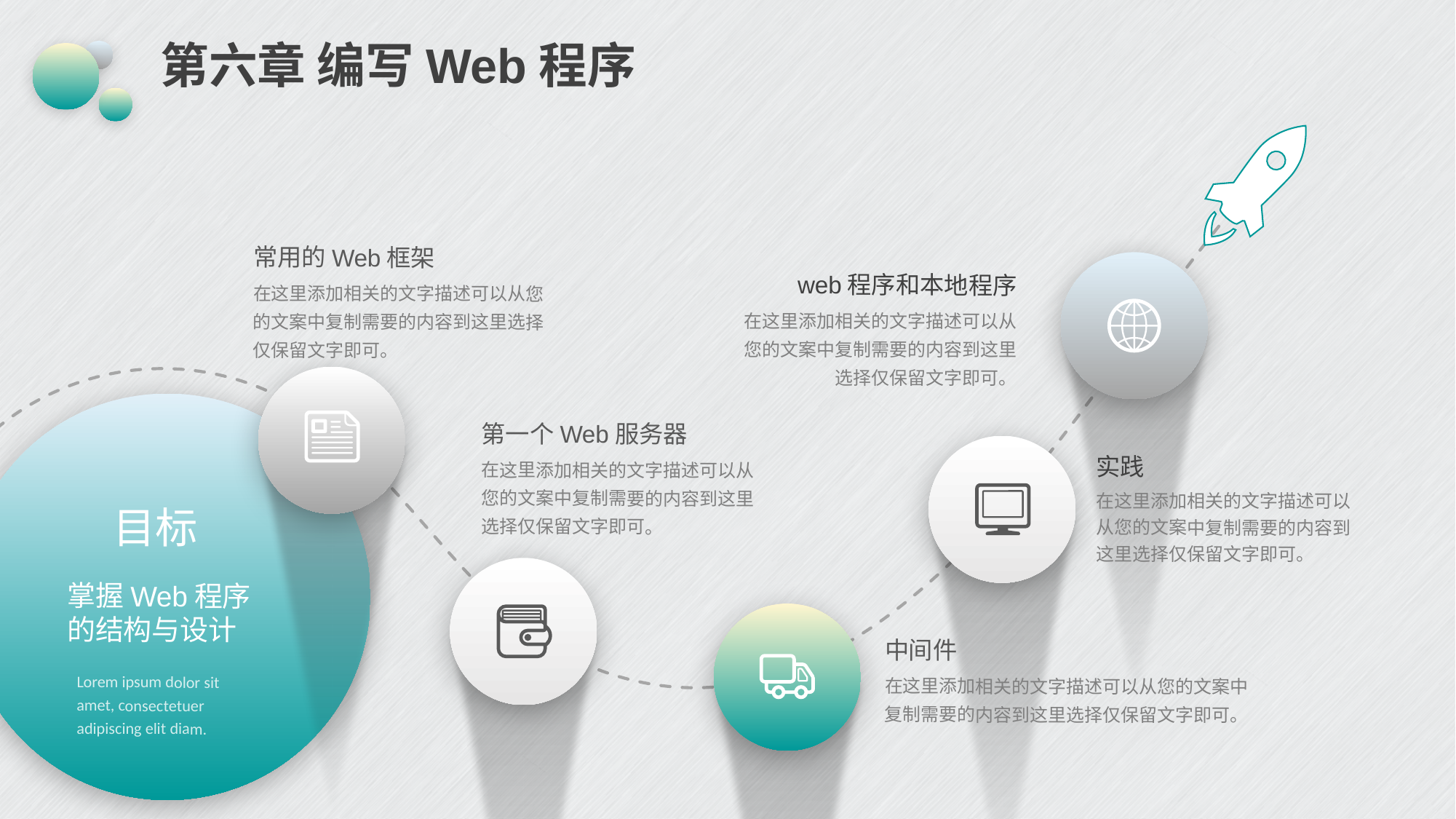

# 第六章 编写Web程序

常用的Web框架
在这里添加相关的文字描述可以从您的文案中复制需要的内容到这里选择仅保留文字即可。

web程序和本地程序
在这里添加相关的文字描述可以从您的文案中复制需要的内容到这里选择仅保留文字即可。

第一个Web服务器
在这里添加相关的文字描述可以从您的文案中复制需要的内容到这里选择仅保留文字即可。

实践
在这里添加相关的文字描述可以从您的文案中复制需要的内容到这里选择仅保留文字即可。

目标

掌握Web程序的结构与设计

中间件
在这里添加相关的文字描述可以从您的文案中复制需要的内容到这里选择仅保留文字即可。

Lorem ipsum dolor sit amet, consectetuer adipiscing elit diam.